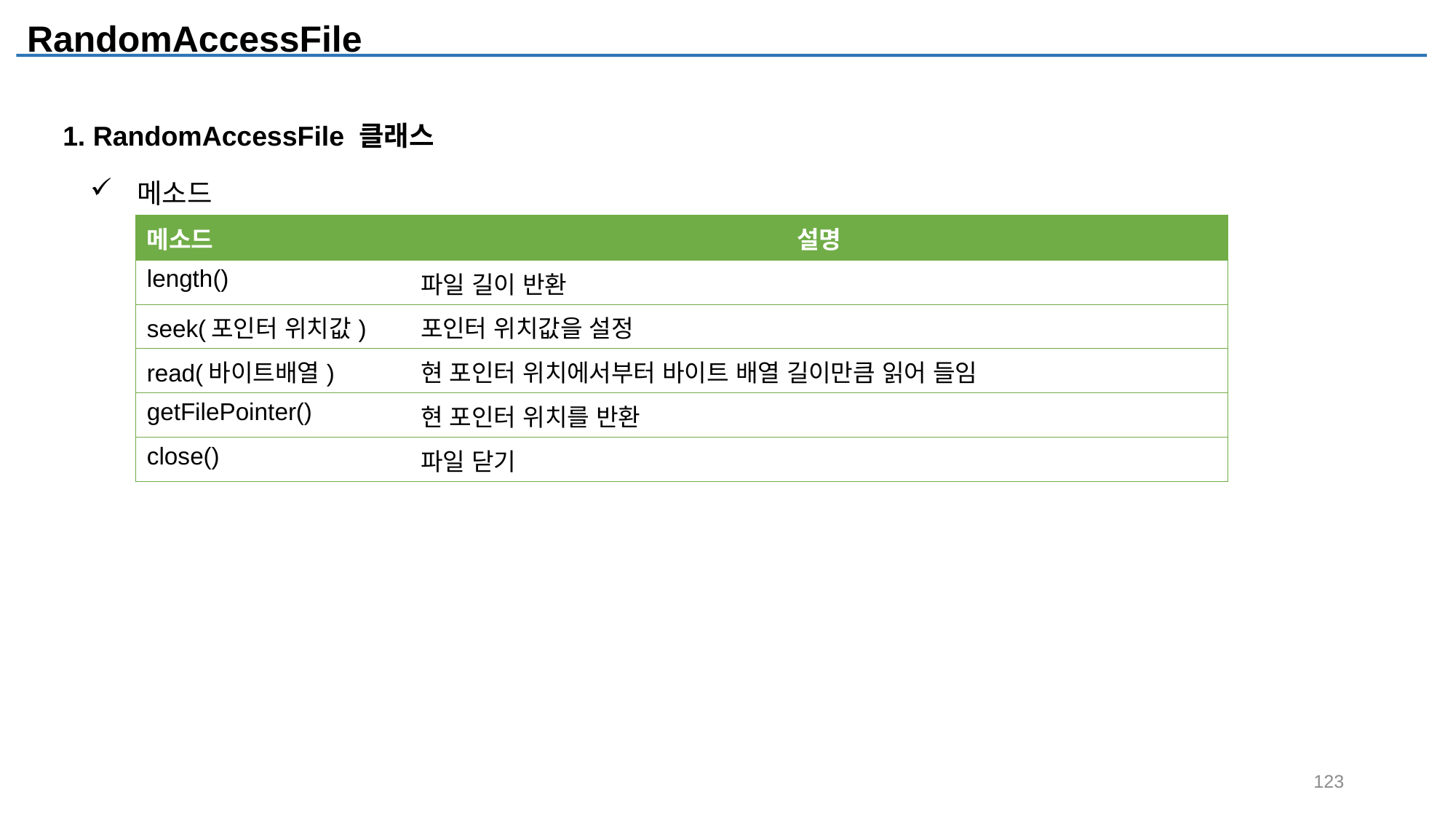

RandomAccessFile

1. RandomAccessFile 클래스
 메소드
| 메소드 | 설명 |
| --- | --- |
| length() | 파일 길이 반환 |
| seek(포인터 위치값) | 포인터 위치값을 설정 |
| read(바이트배열) | 현 포인터 위치에서부터 바이트 배열 길이만큼 읽어 들임 |
| getFilePointer() | 현 포인터 위치를 반환 |
| close() | 파일 닫기 |
123